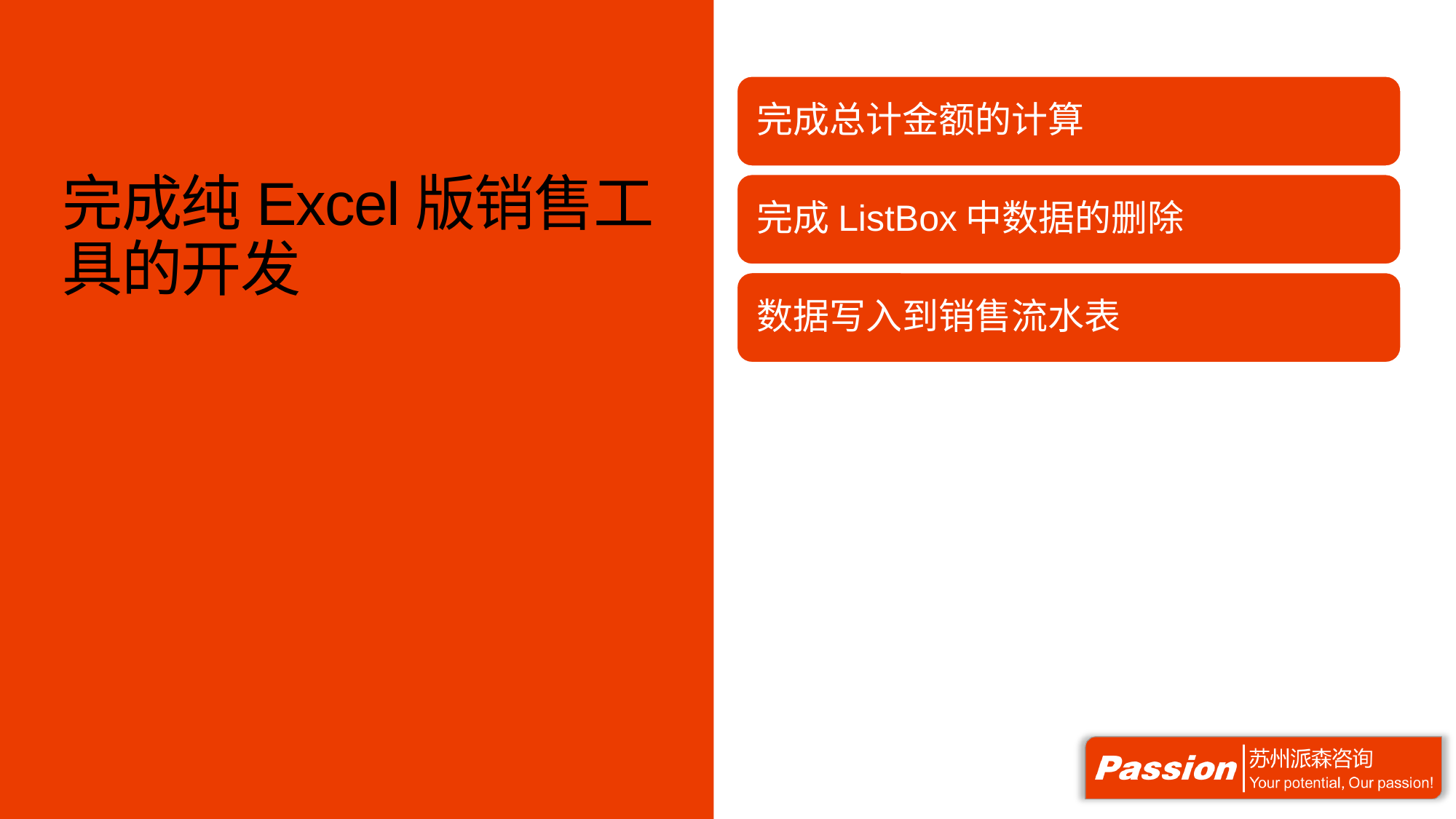

完成总计金额的计算
完成ListBox中数据的删除
数据写入到销售流水表
完成纯Excel版销售工具的开发